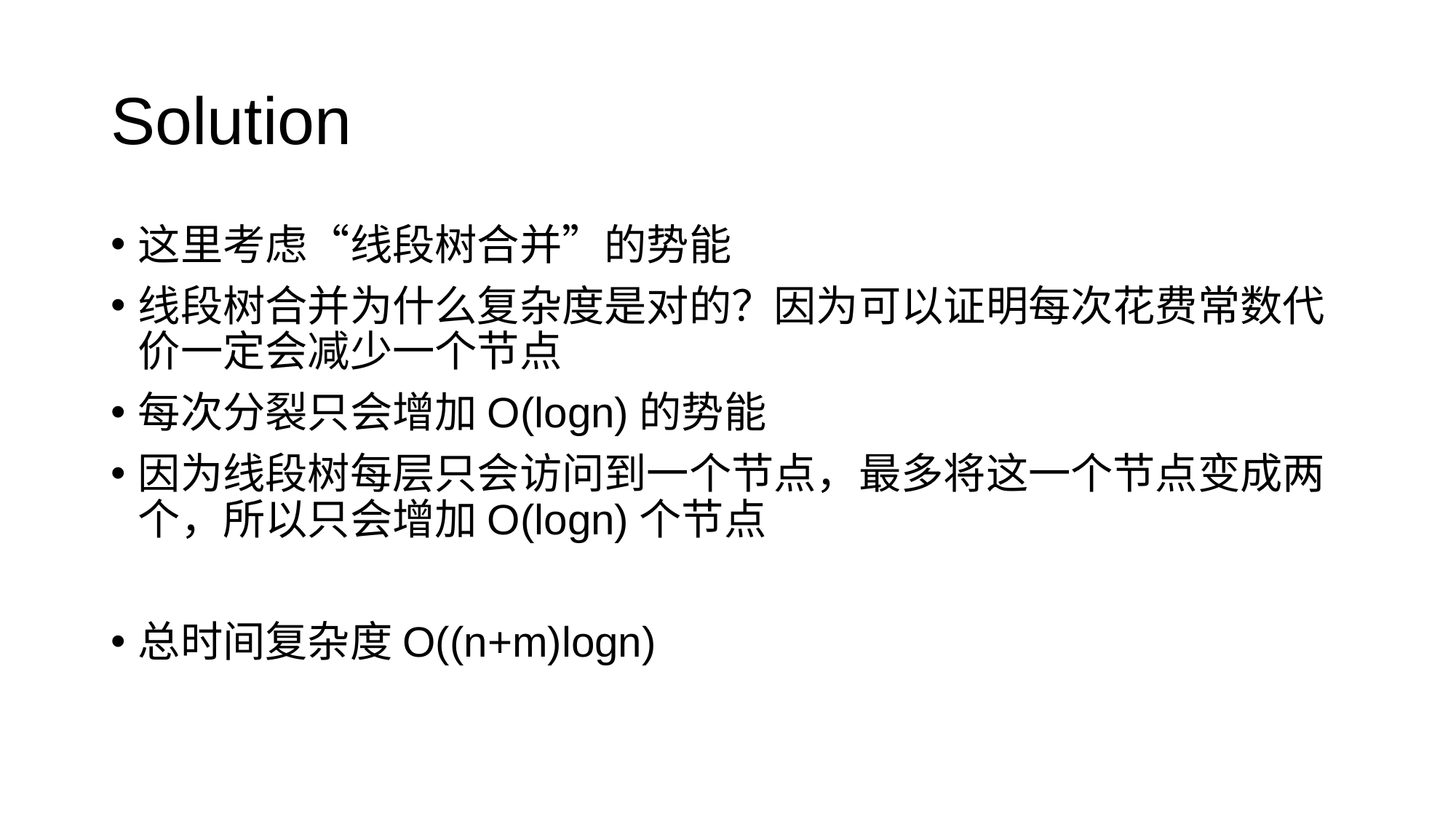

# Solution
这里考虑“线段树合并”的势能
线段树合并为什么复杂度是对的？因为可以证明每次花费常数代价一定会减少一个节点
每次分裂只会增加O(logn)的势能
因为线段树每层只会访问到一个节点，最多将这一个节点变成两个，所以只会增加O(logn)个节点

总时间复杂度O((n+m)logn)